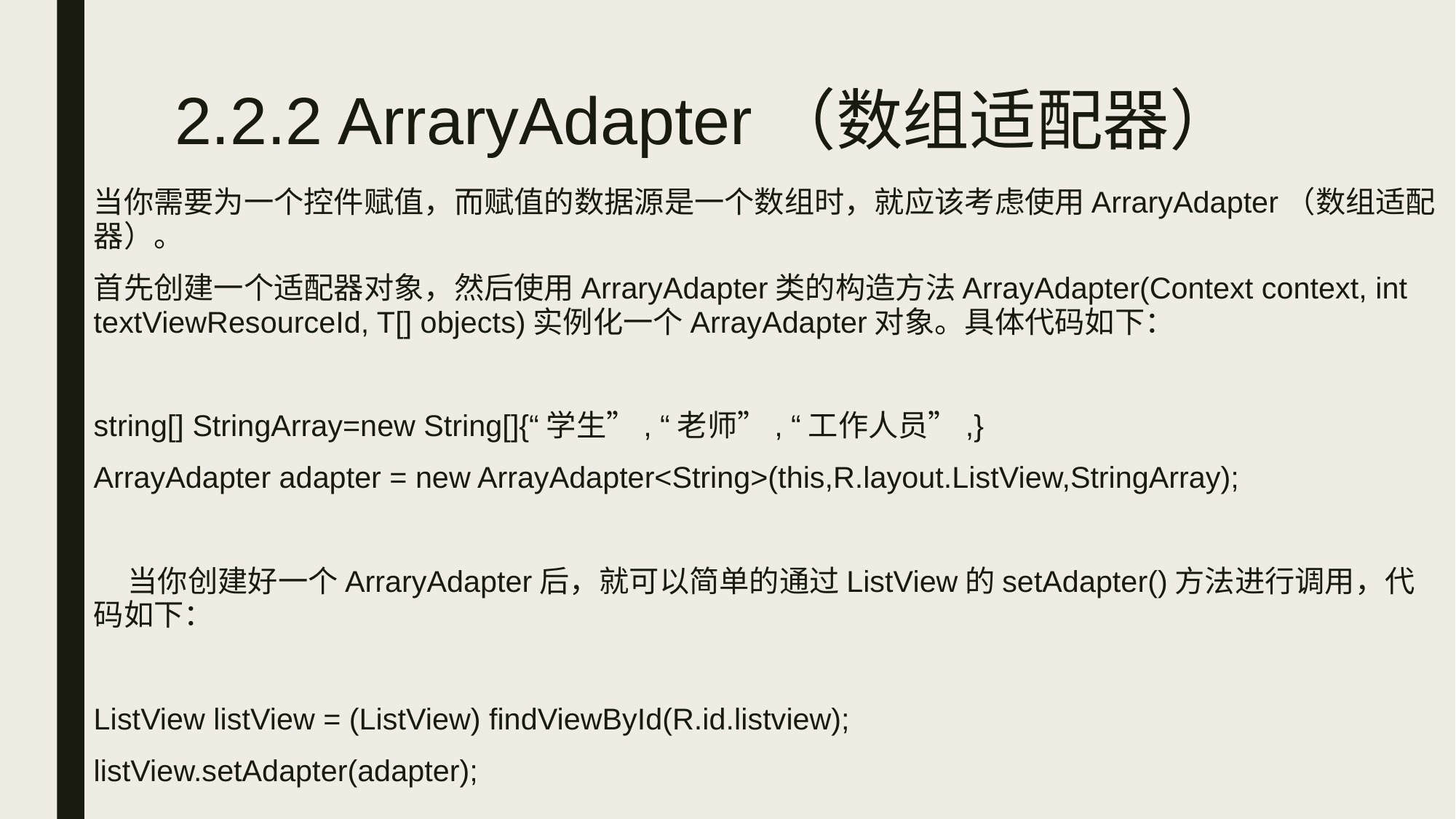

# 2.2.2 ArraryAdapter（数组适配器）
当你需要为一个控件赋值，而赋值的数据源是一个数组时，就应该考虑使用ArraryAdapter（数组适配器）。
首先创建一个适配器对象，然后使用ArraryAdapter类的构造方法ArrayAdapter(Context context, int textViewResourceId, T[] objects)实例化一个ArrayAdapter对象。具体代码如下：

string[] StringArray=new String[]{“学生”, “老师”, “工作人员”,}
ArrayAdapter adapter = new ArrayAdapter<String>(this,R.layout.ListView,StringArray);

    当你创建好一个ArraryAdapter后，就可以简单的通过ListView的setAdapter()方法进行调用，代码如下：

ListView listView = (ListView) findViewById(R.id.listview);
listView.setAdapter(adapter);